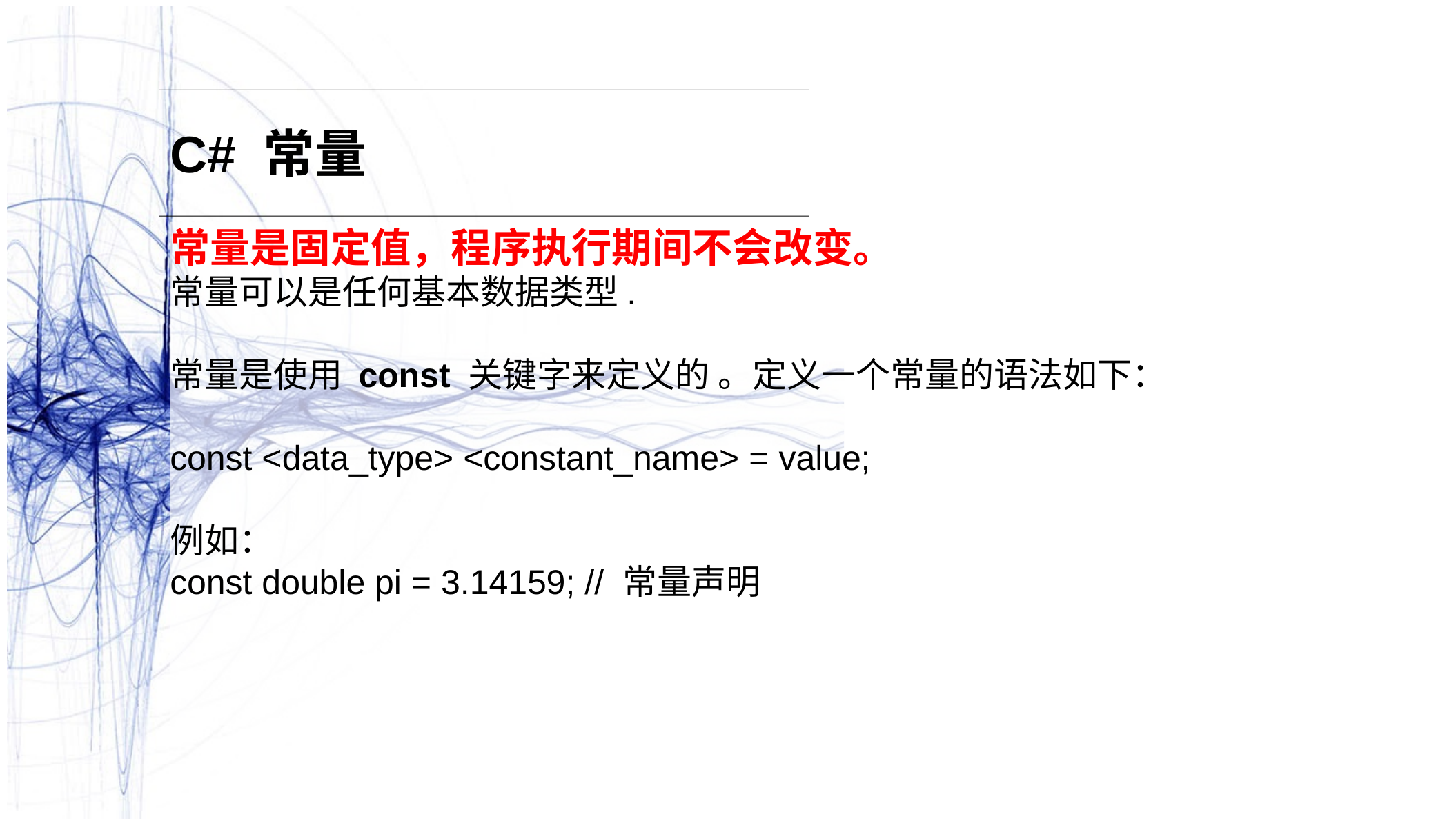

C# 常量

常量是固定值，程序执行期间不会改变。
常量可以是任何基本数据类型.

常量是使用 const 关键字来定义的 。定义一个常量的语法如下：

const <data_type> <constant_name> = value;

例如：
const double pi = 3.14159; // 常量声明